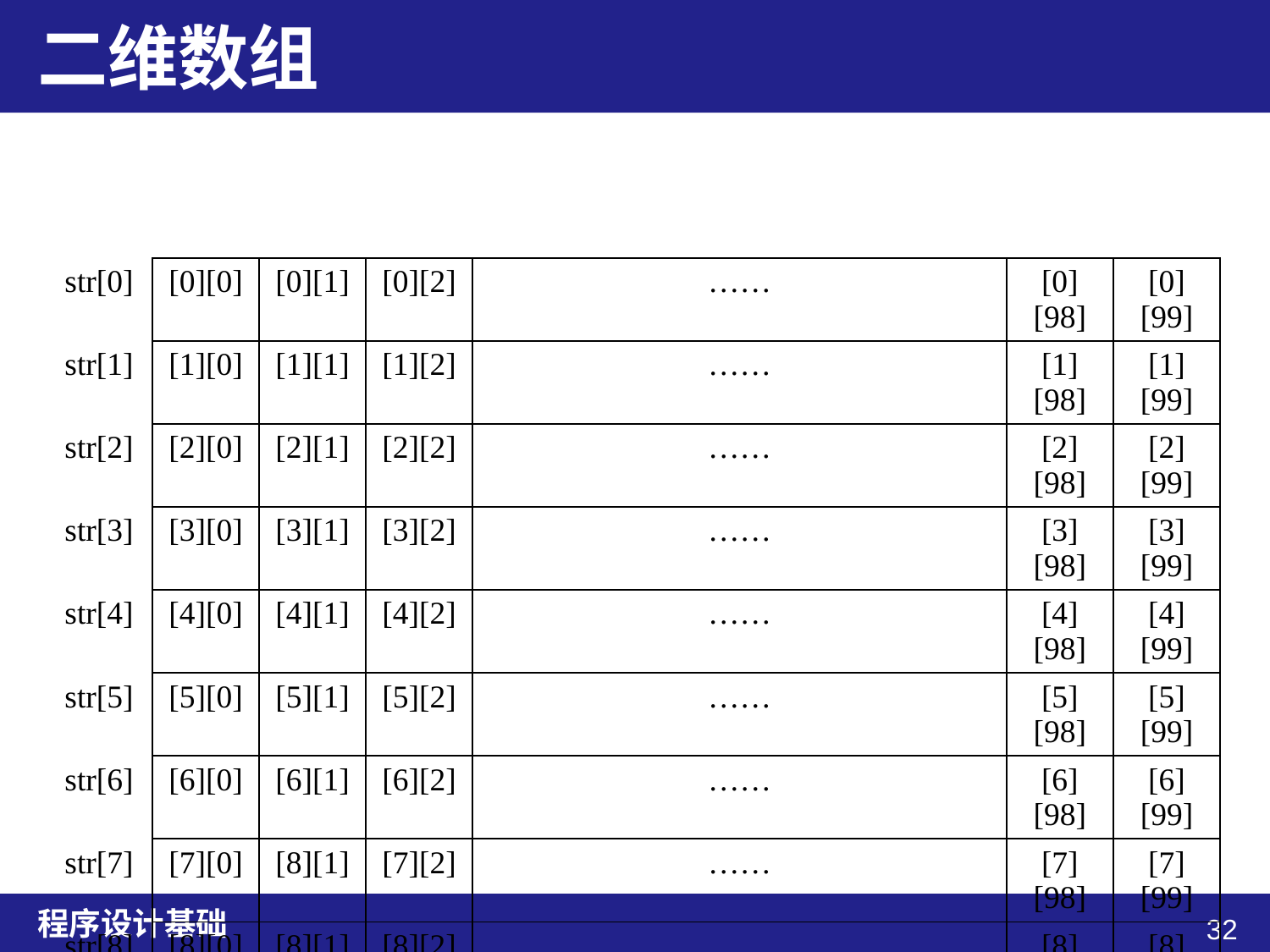

# 二维数组
| str[0] | [0][0] | [0][1] | [0][2] | …… | [0][98] | [0][99] |
| --- | --- | --- | --- | --- | --- | --- |
| str[1] | [1][0] | [1][1] | [1][2] | …… | [1][98] | [1][99] |
| str[2] | [2][0] | [2][1] | [2][2] | …… | [2][98] | [2][99] |
| str[3] | [3][0] | [3][1] | [3][2] | …… | [3][98] | [3][99] |
| str[4] | [4][0] | [4][1] | [4][2] | …… | [4][98] | [4][99] |
| str[5] | [5][0] | [5][1] | [5][2] | …… | [5][98] | [5][99] |
| str[6] | [6][0] | [6][1] | [6][2] | …… | [6][98] | [6][99] |
| str[7] | [7][0] | [8][1] | [7][2] | …… | [7][98] | [7][99] |
| str[8] | [8][0] | [8][1] | [8][2] | …… | [8][98] | [8][99] |
| str[9] | [9][0] | [9][1] | [9][2] | …… | [9][98] | [9][99] |